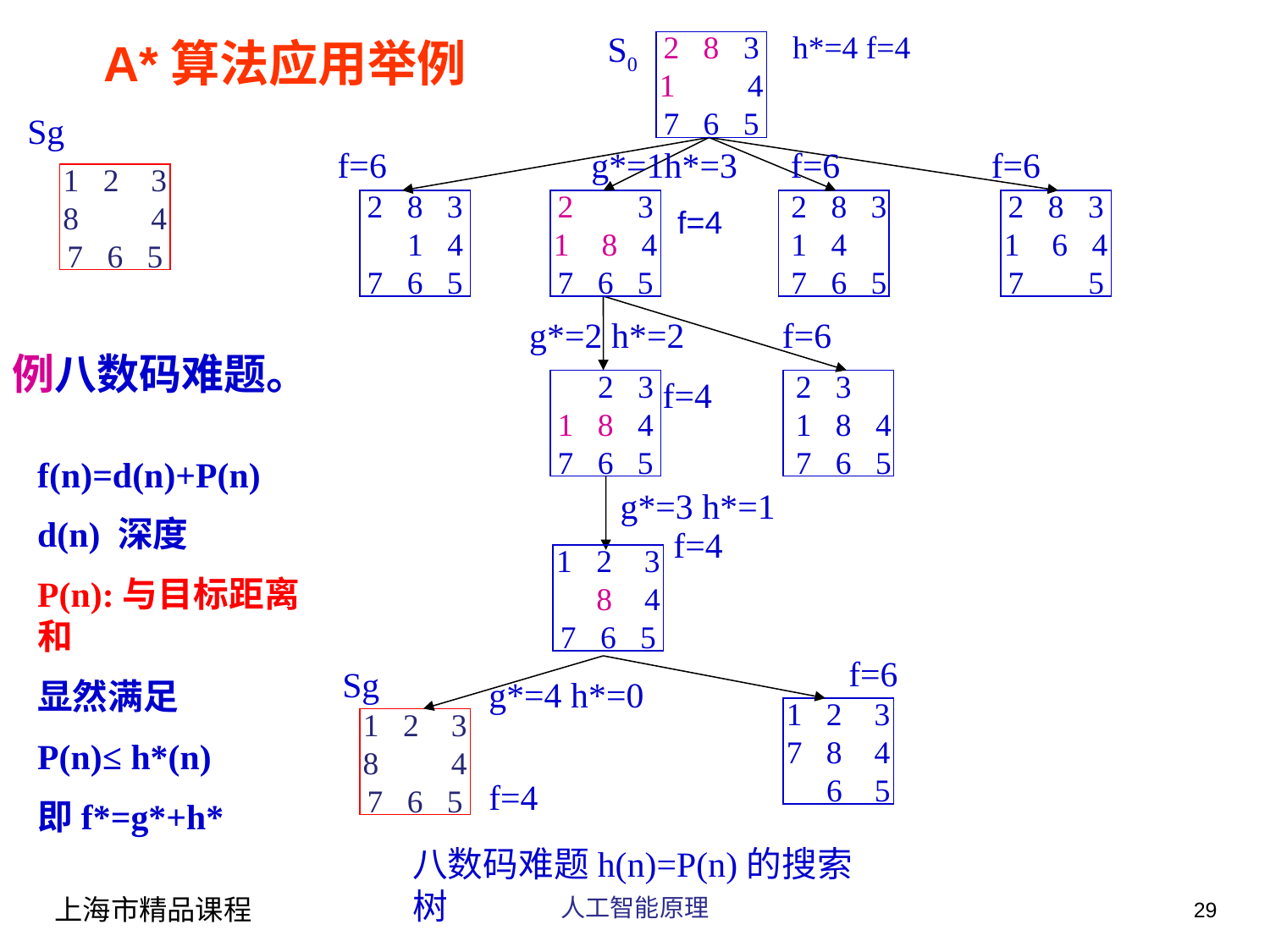

S0
h*=4 f=4
2   8   3
1         4
7   6   5
A*算法应用举例
Sg
f=6                       g*=1h*=3      f=6                 f=6

2   8   3
     1   4
7   6   5
2        3
1    8   4
7   6   5
2   8   3
1   4
7   6   5
2   8   3
1    6   4
7        5
f=4
1   2    3
8         4
7   6   5

 g*=2 h*=2           f=6
                f=4
     2   3
1   8   4
7   6   5
2   3
1   8   4
7   6   5
例八数码难题。
f(n)=d(n)+P(n)
d(n) 深度
P(n):与目标距离和
显然满足
P(n)≤ h*(n)
即f*=g*+h*

g*=3 h*=1
      f=4
1   2    3
     8    4
7   6   5
f=6

Sg
g*=4 h*=0
f=4
1   2    3
7   8    4
     6    5
1   2    3
8         4
7   6   5
八数码难题h(n)=P(n)的搜索树
上海市精品课程
人工智能原理
29